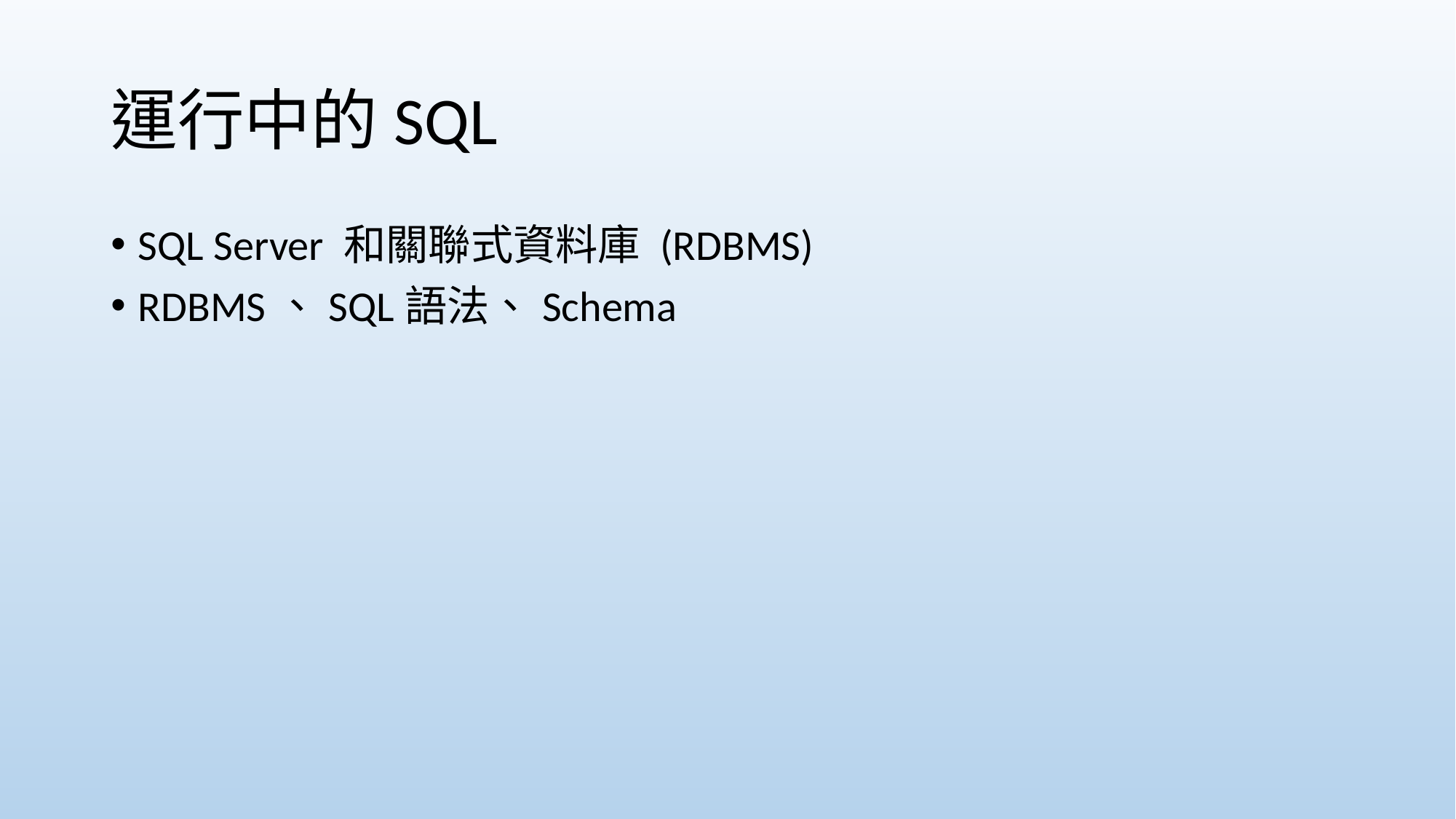

# 運行中的SQL
SQL Server 和關聯式資料庫 (RDBMS)
RDBMS、SQL語法、Schema